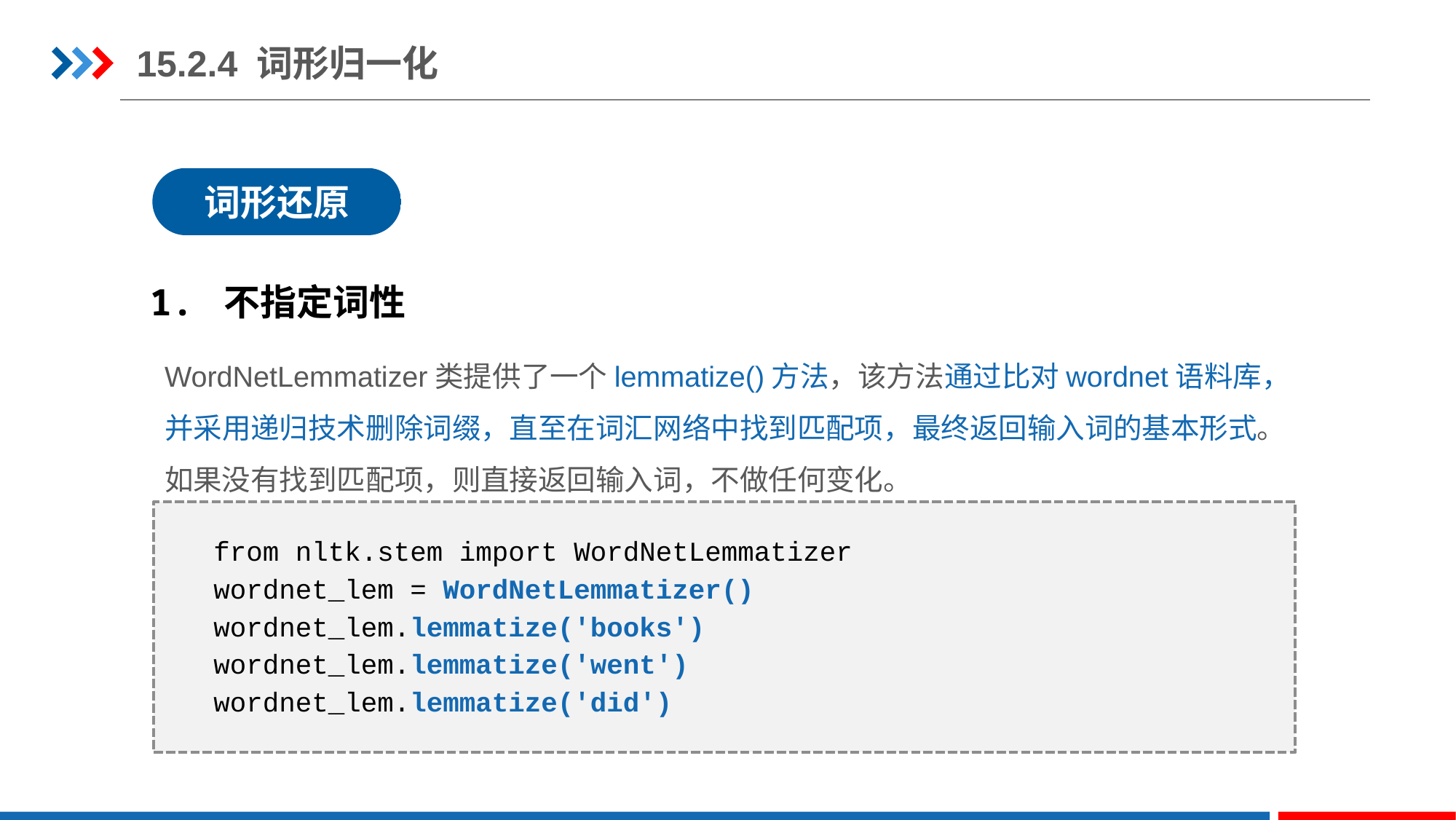

15.2.4 词形归一化
词形还原
1. 不指定词性
WordNetLemmatizer类提供了一个lemmatize()方法，该方法通过比对wordnet语料库，并采用递归技术删除词缀，直至在词汇网络中找到匹配项，最终返回输入词的基本形式。如果没有找到匹配项，则直接返回输入词，不做任何变化。

from nltk.stem import WordNetLemmatizer
wordnet_lem = WordNetLemmatizer()
wordnet_lem.lemmatize('books')
wordnet_lem.lemmatize('went')
wordnet_lem.lemmatize('did')